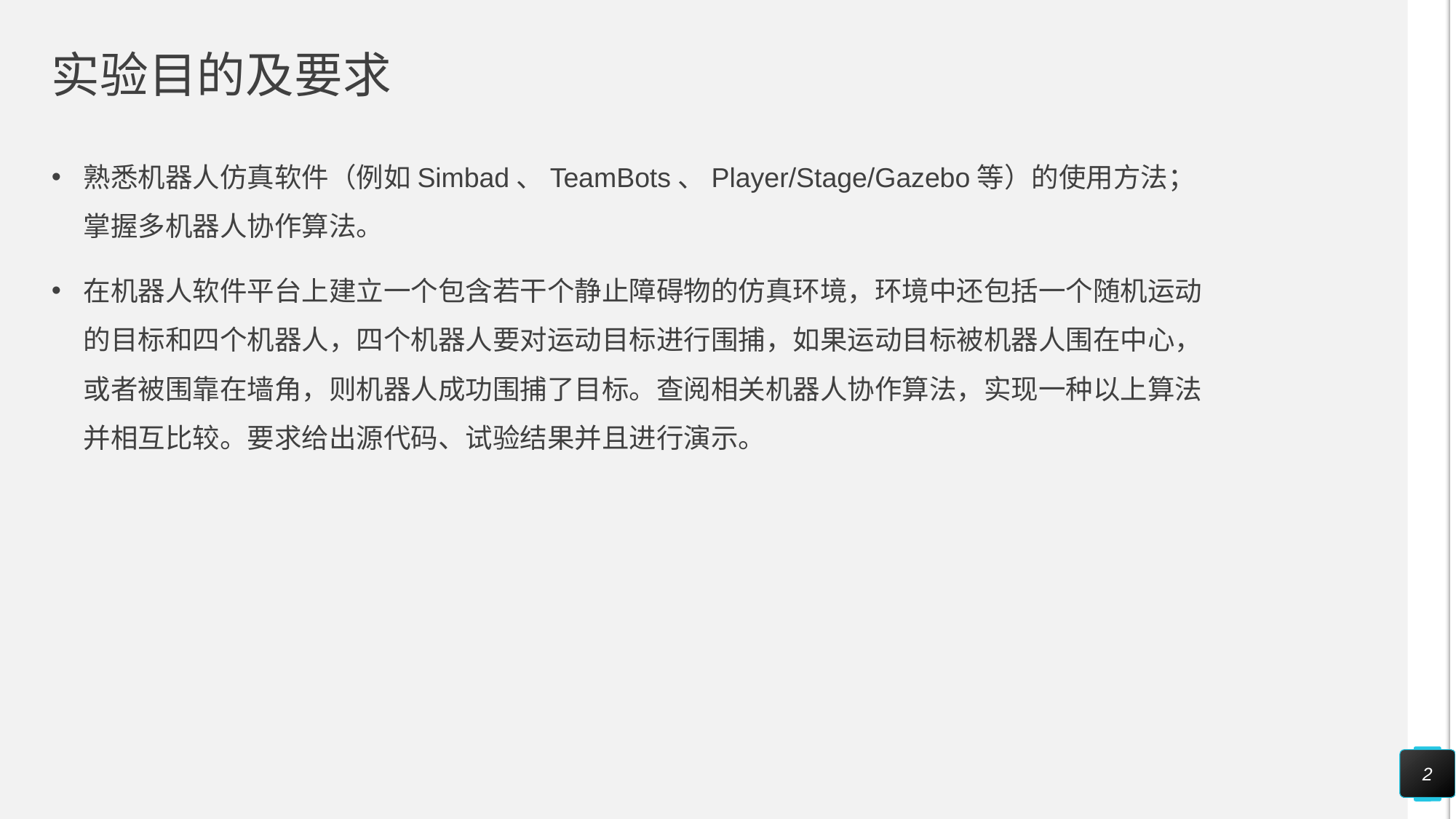

# 实验目的及要求
熟悉机器人仿真软件（例如Simbad、TeamBots、Player/Stage/Gazebo等）的使用方法；掌握多机器人协作算法。
在机器人软件平台上建立一个包含若干个静止障碍物的仿真环境，环境中还包括一个随机运动的目标和四个机器人，四个机器人要对运动目标进行围捕，如果运动目标被机器人围在中心，或者被围靠在墙角，则机器人成功围捕了目标。查阅相关机器人协作算法，实现一种以上算法并相互比较。要求给出源代码、试验结果并且进行演示。
2